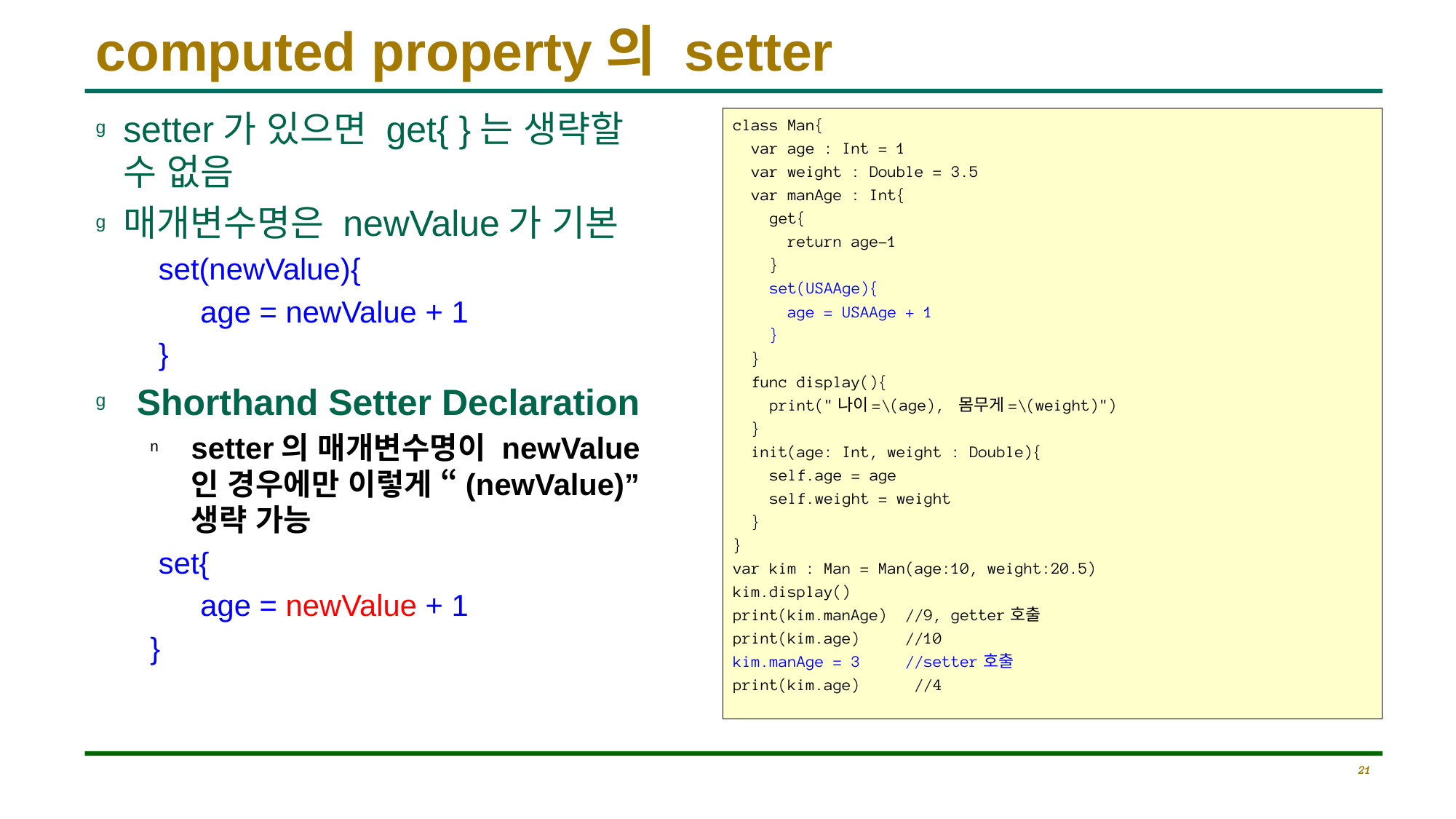

# computed property의 setter
setter가 있으면 get{ }는 생략할 수 없음
매개변수명은 newValue가 기본
 set(newValue){
      age = newValue + 1
 }
Shorthand Setter Declaration
setter의 매개변수명이 newValue인 경우에만 이렇게 “(newValue)” 생략 가능
 set{
      age = newValue + 1
}
class Man{
  var age : Int = 1
  var weight : Double = 3.5
  var manAge : Int{
    get{
      return age-1
    }
    set(USAAge){
      age = USAAge + 1
    }
  }
  func display(){
    print("나이=\(age), 몸무게=\(weight)")
  }
  init(age: Int, weight : Double){
    self.age = age
    self.weight = weight
  }
}
var kim : Man = Man(age:10, weight:20.5)
kim.display()
print(kim.manAge)  //9, getter호출
print(kim.age)     //10
kim.manAge = 3     //setter호출
print(kim.age)      //4